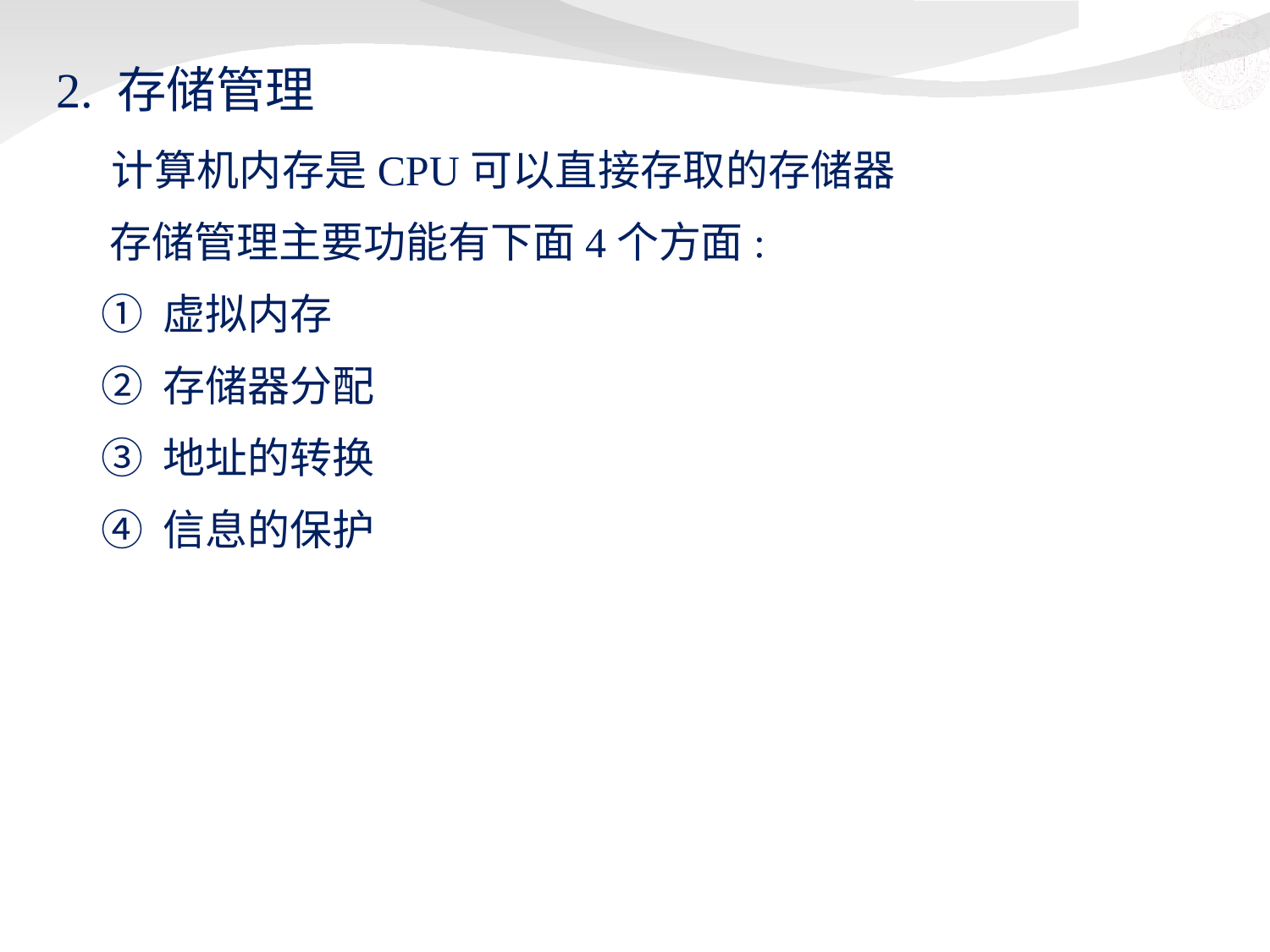

# 2. 存储管理
      计算机内存是CPU可以直接存取的存储器
      存储管理主要功能有下面4个方面:
    ① 虚拟内存
    ② 存储器分配
    ③ 地址的转换
    ④ 信息的保护